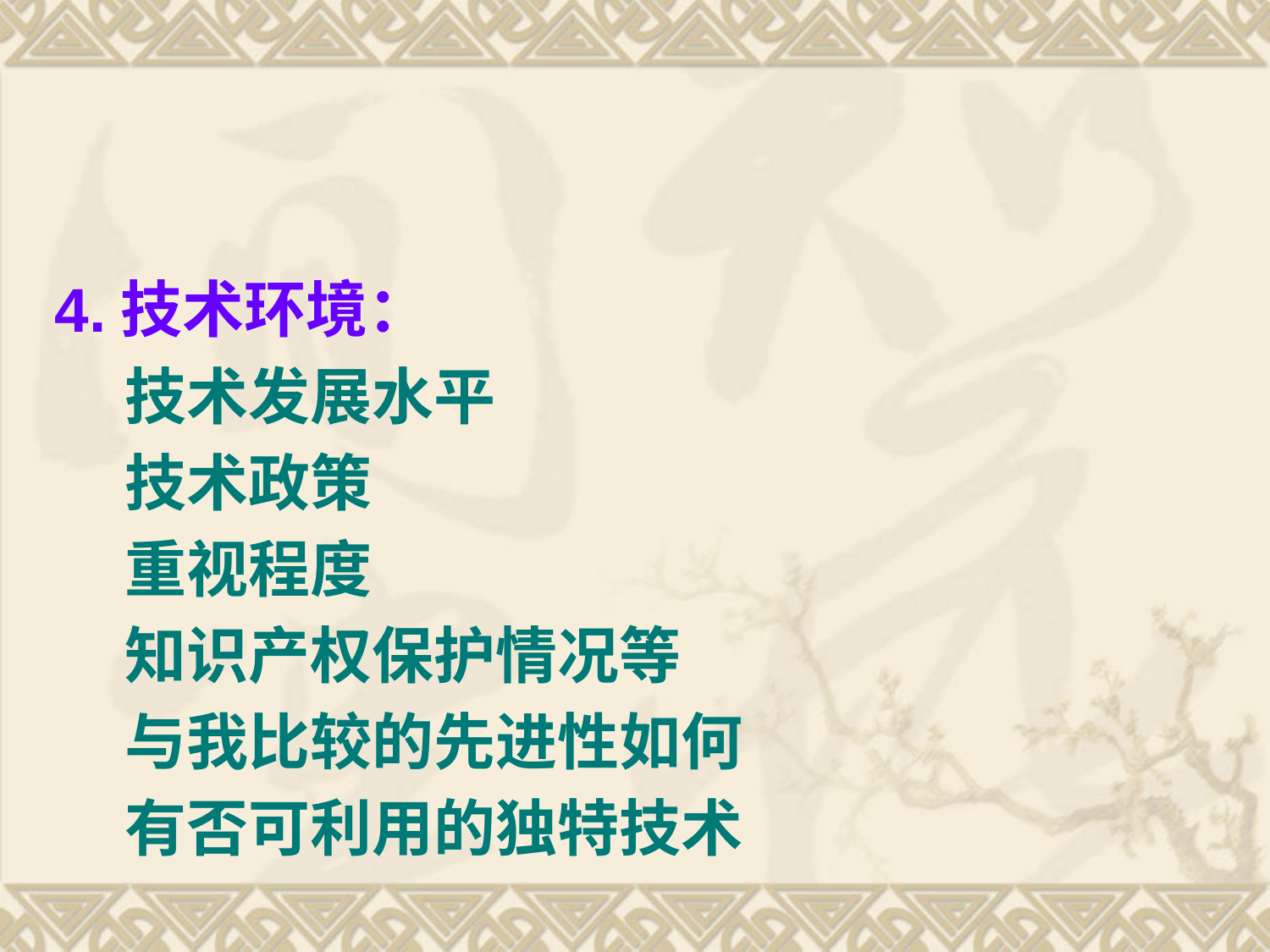

#
4.技术环境：
    技术发展水平
    技术政策
    重视程度
    知识产权保护情况等
    与我比较的先进性如何
    有否可利用的独特技术